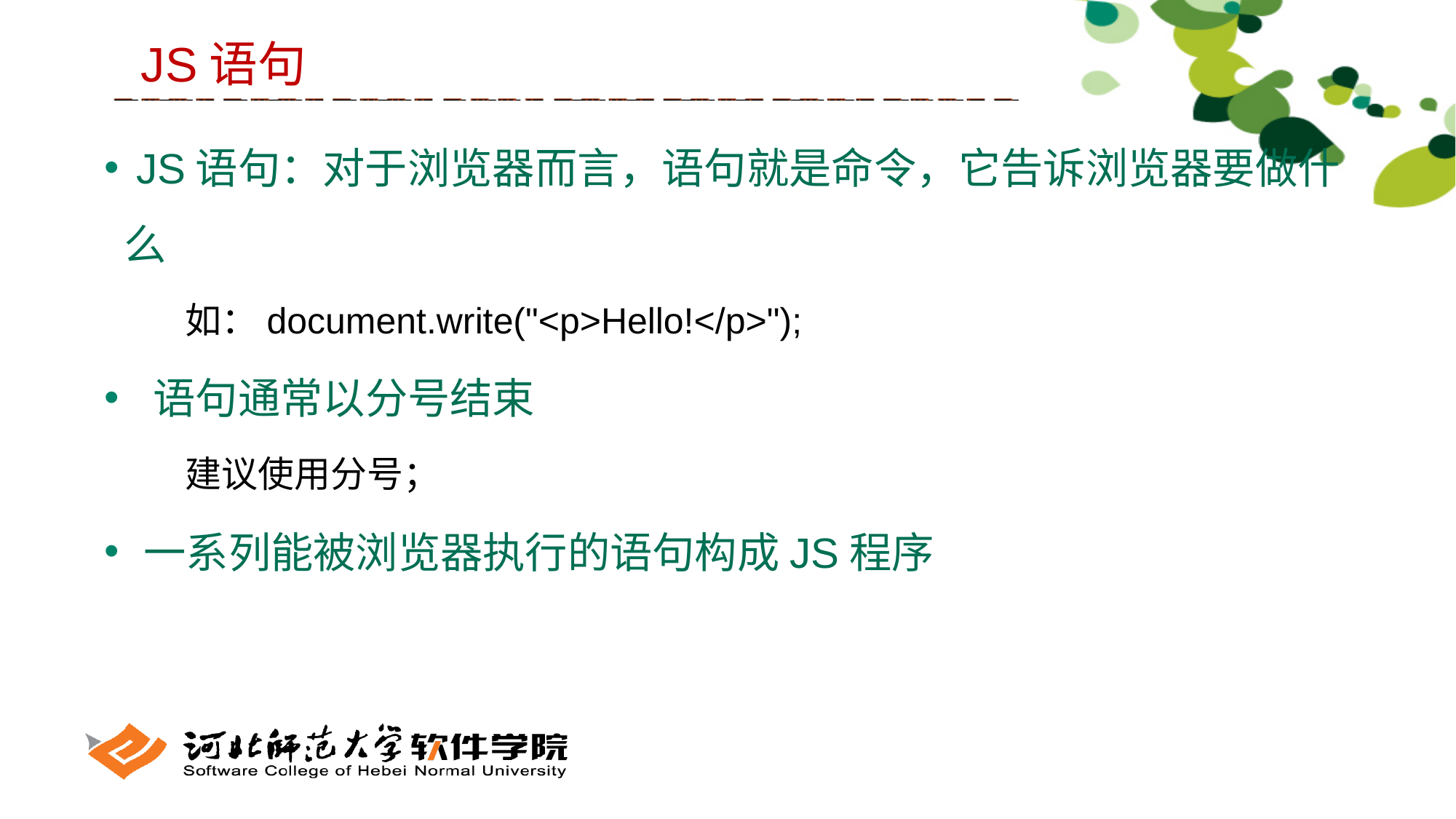

JS语句
 JS语句：对于浏览器而言，语句就是命令，它告诉浏览器要做什么
   如：document.write("<p>Hello!</p>");
  语句通常以分号结束
   建议使用分号；
 一系列能被浏览器执行的语句构成JS程序